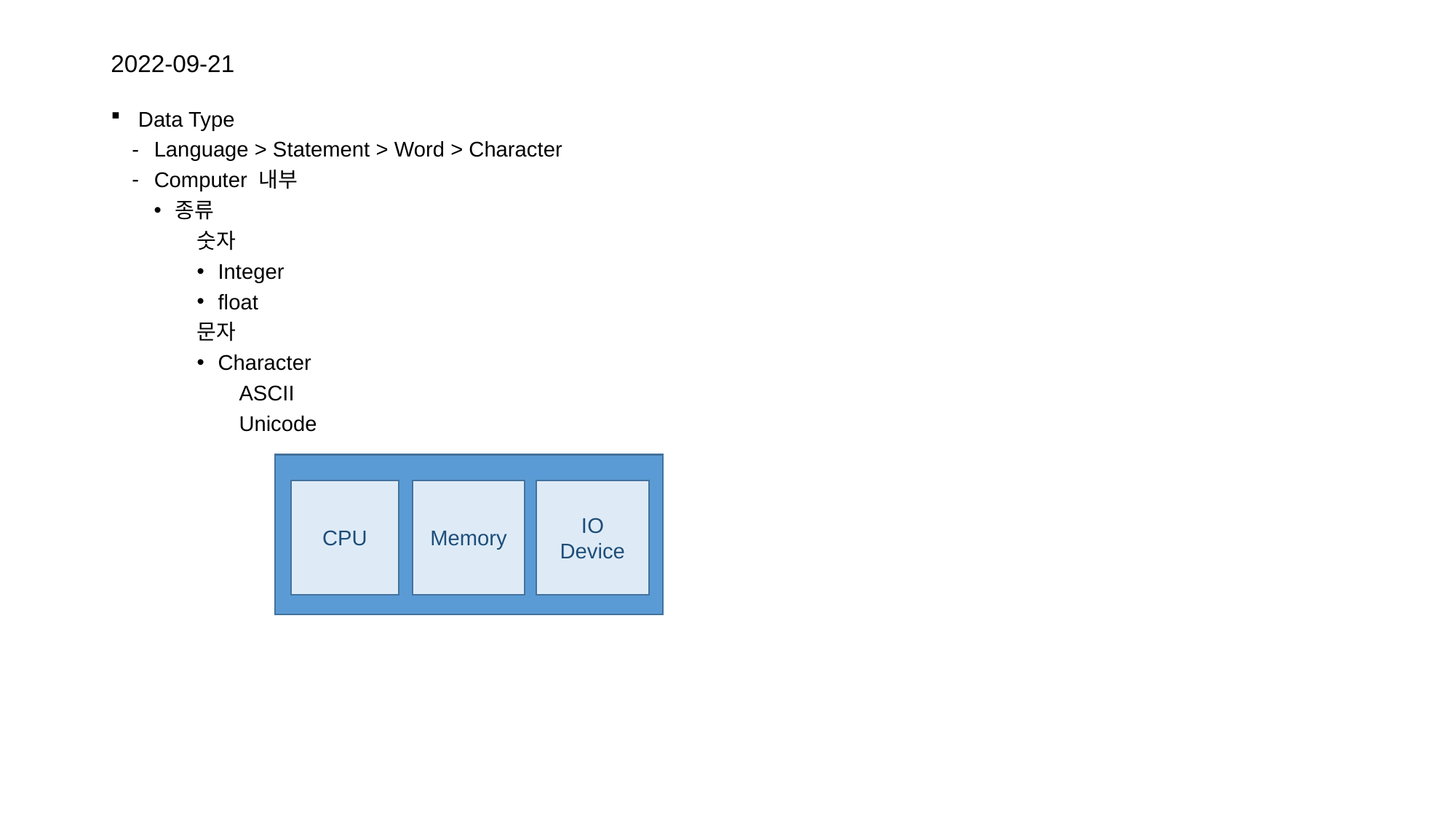

# 2022-09-21

Data Type
Language > Statement > Word > Character
Computer 내부
종류
숫자
Integer
float
문자
Character
ASCII
Unicode

Memory
IO Device
CPU